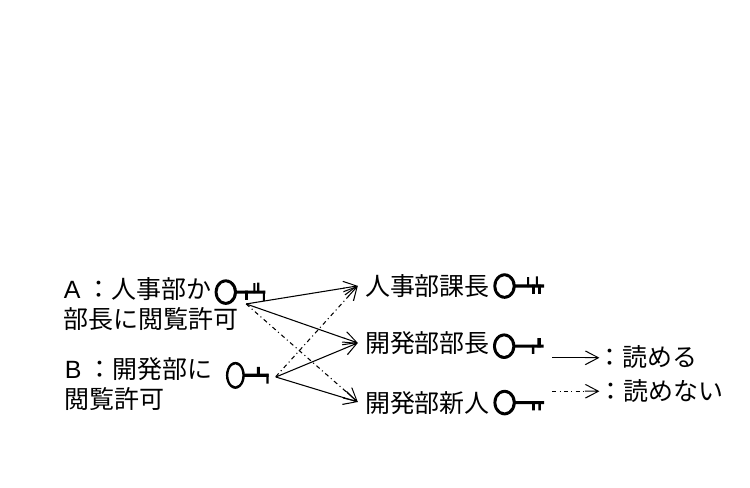

人事部課長
A：人事部か
部長に閲覧許可

開発部部長

：読める
B：開発部に
閲覧許可

：読めない
開発部新人